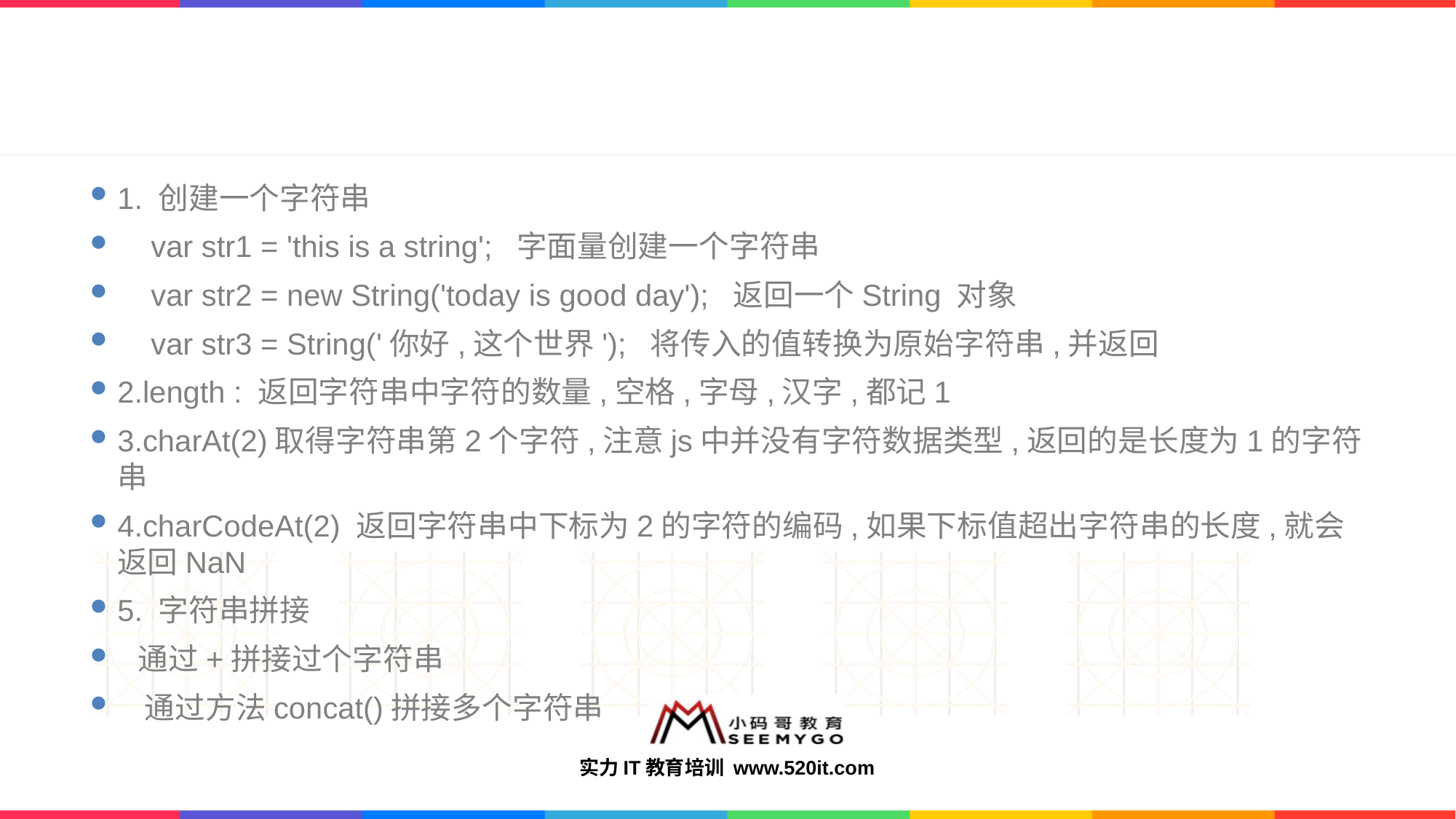

#
1. 创建一个字符串
    var str1 = 'this is a string';  字面量创建一个字符串
    var str2 = new String('today is good day');  返回一个String 对象
    var str3 = String('你好,这个世界');  将传入的值转换为原始字符串,并返回
2.length : 返回字符串中字符的数量,空格,字母,汉字,都记1
3.charAt(2)取得字符串第2个字符,注意js中并没有字符数据类型,返回的是长度为1的字符串
4.charCodeAt(2) 返回字符串中下标为2的字符的编码,如果下标值超出字符串的长度,就会返回NaN
5. 字符串拼接
  通过+拼接过个字符串
   通过方法concat()拼接多个字符串